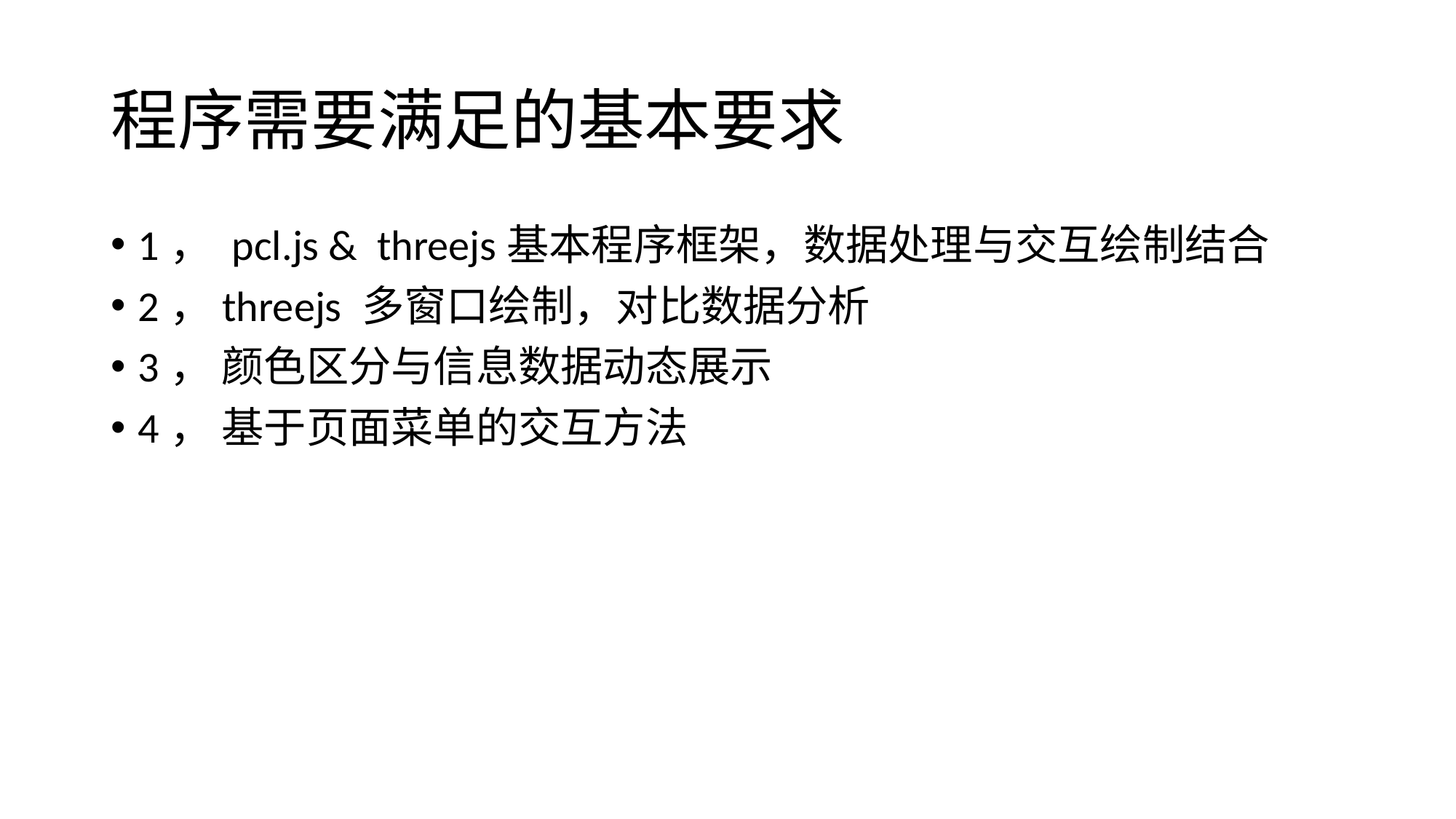

# 程序需要满足的基本要求
1， pcl.js &  threejs基本程序框架，数据处理与交互绘制结合
2，threejs 多窗口绘制，对比数据分析
3， 颜色区分与信息数据动态展示
4， 基于页面菜单的交互方法